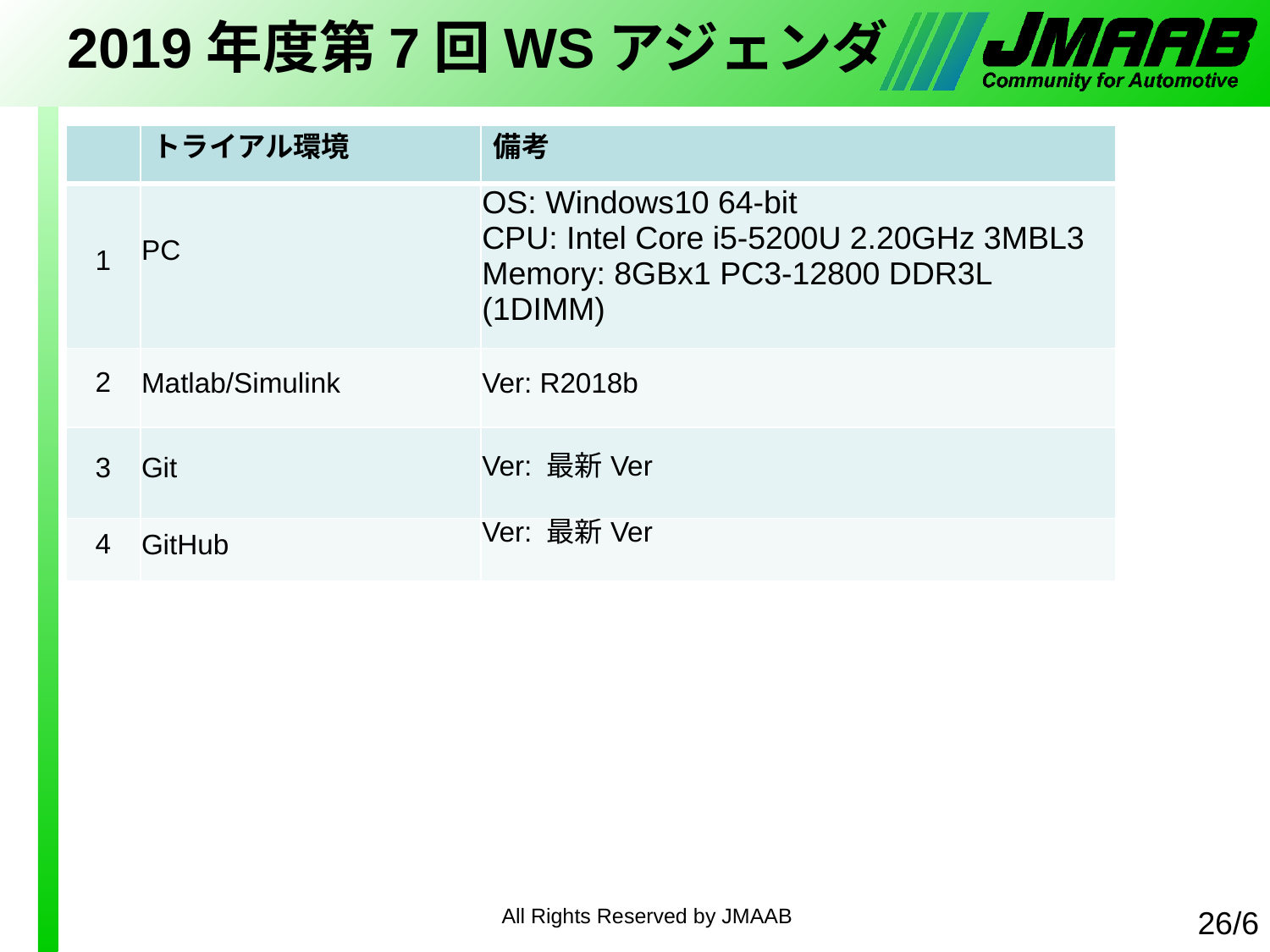

2019年度第7回WSアジェンダ
|  | トライアル環境 | 備考 |
| --- | --- | --- |
| 1 | PC | OS: Windows10 64-bit CPU: Intel Core i5-5200U 2.20GHz 3MBL3 Memory: 8GBx1 PC3-12800 DDR3L (1DIMM) |
| 2 | Matlab/Simulink | Ver: R2018b |
| 3 | Git | Ver: 最新Ver |
| 4 | GitHub | Ver: 最新Ver |